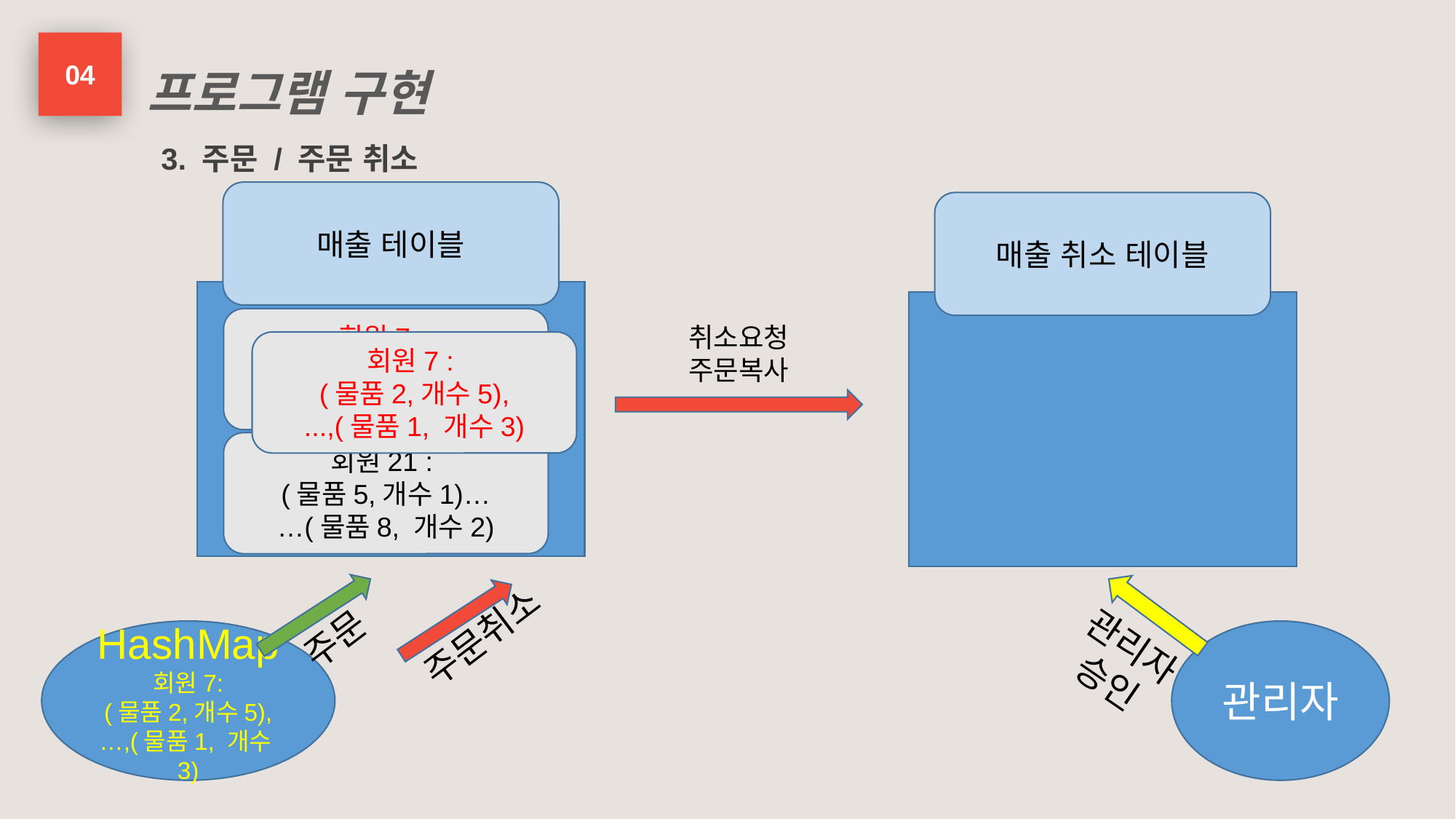

프로그램 구현
04
3. 주문 / 주문 취소
매출 테이블

매출 취소 테이블

회원7 :
(물품2,개수5),
…(물품1, 개수3)
취소요청
주문복사

회원7 :
(물품2,개수5),
...,(물품1, 개수3)
회원21 :
(물품5,개수1)…
…(물품8, 개수2)

관리자
승인

주문

주문취소
HashMap
회원7:
(물품2,개수5),
…,(물품1, 개수3)
관리자